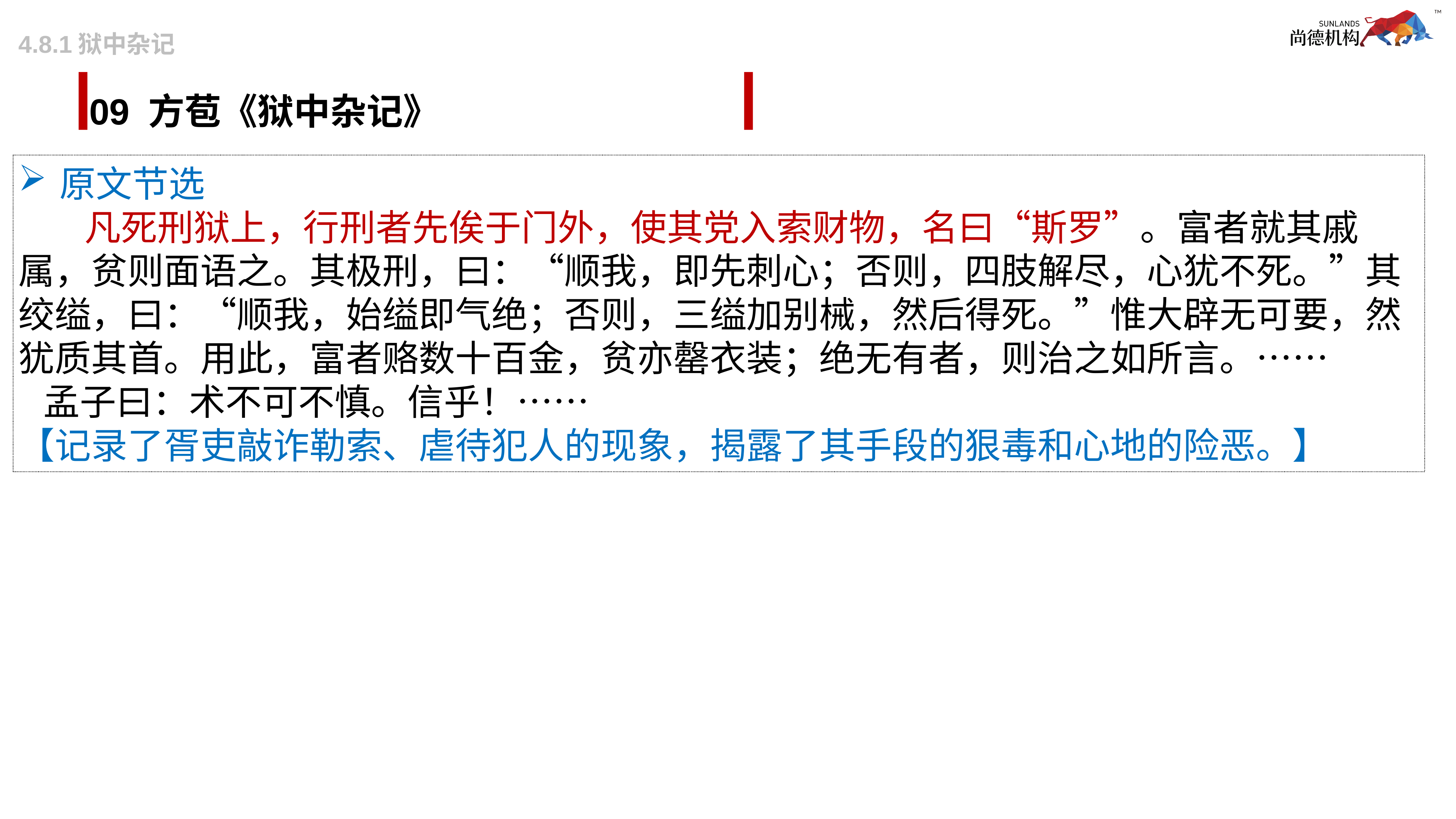

4.8.1狱中杂记
# 09 方苞《狱中杂记》
原文节选
       凡死刑狱上，行刑者先俟于门外，使其党入索财物，名曰“斯罗”。富者就其戚属，贫则面语之。其极刑，曰：“顺我，即先刺心；否则，四肢解尽，心犹不死。”其绞缢，曰：“顺我，始缢即气绝；否则，三缢加别械，然后得死。”惟大辟无可要，然犹质其首。用此，富者赂数十百金，贫亦罄衣装；绝无有者，则治之如所言。……
  孟子曰：术不可不慎。信乎！……
【记录了胥吏敲诈勒索、虐待犯人的现象，揭露了其手段的狠毒和心地的险恶。】